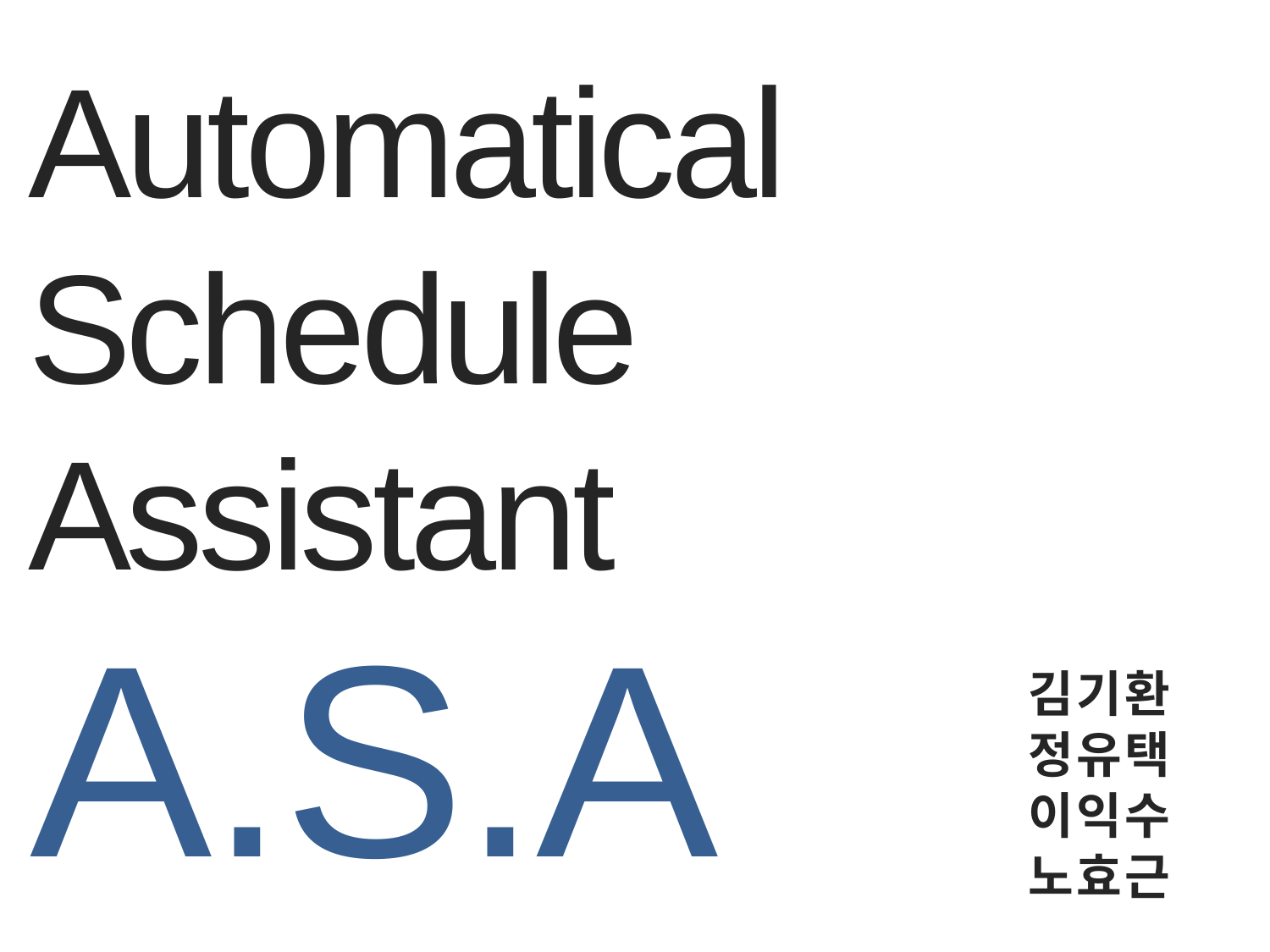

# Automatical Schedule Assistant
A.S.A
김 기 환
정 유 택
이 익 수
노 효 근